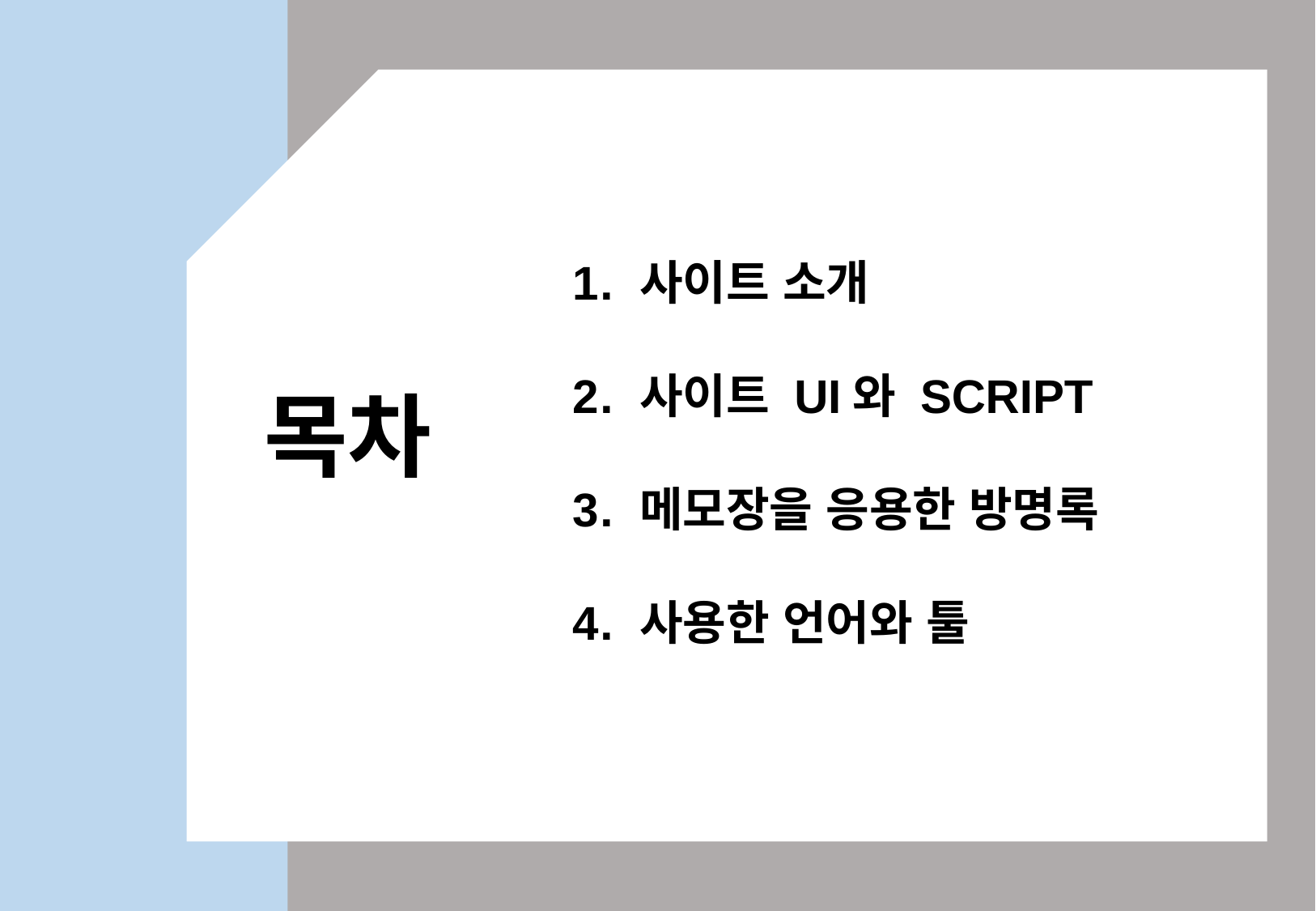

사이트 소개

 사이트 UI와 SCRIPT

 메모장을 응용한 방명록

 사용한 언어와 툴
목차